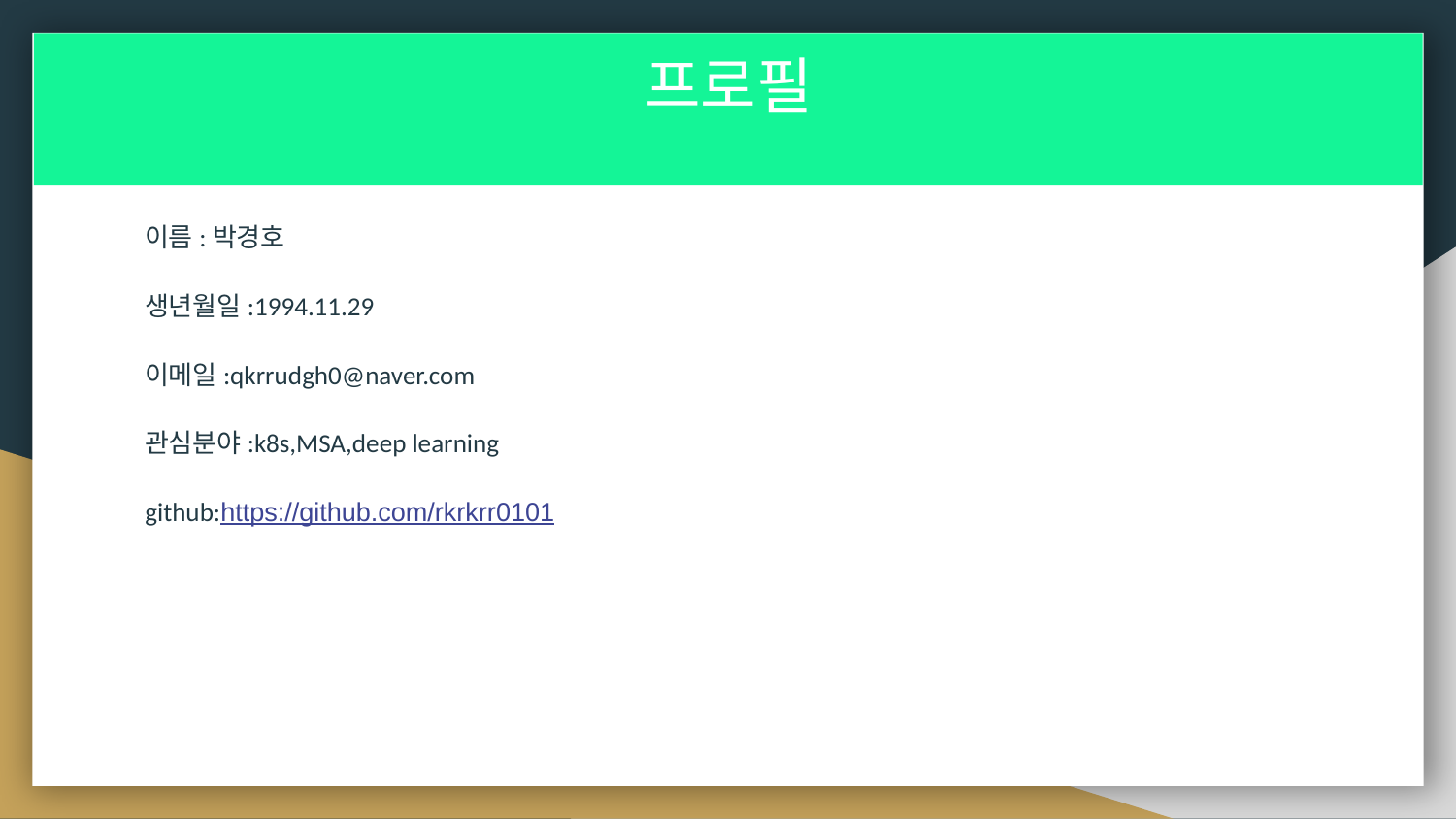

# 프로필

이름:박경호
생년월일:1994.11.29
이메일:qkrrudgh0@naver.com
관심분야:k8s,MSA,deep learning
github:https://github.com/rkrkrr0101